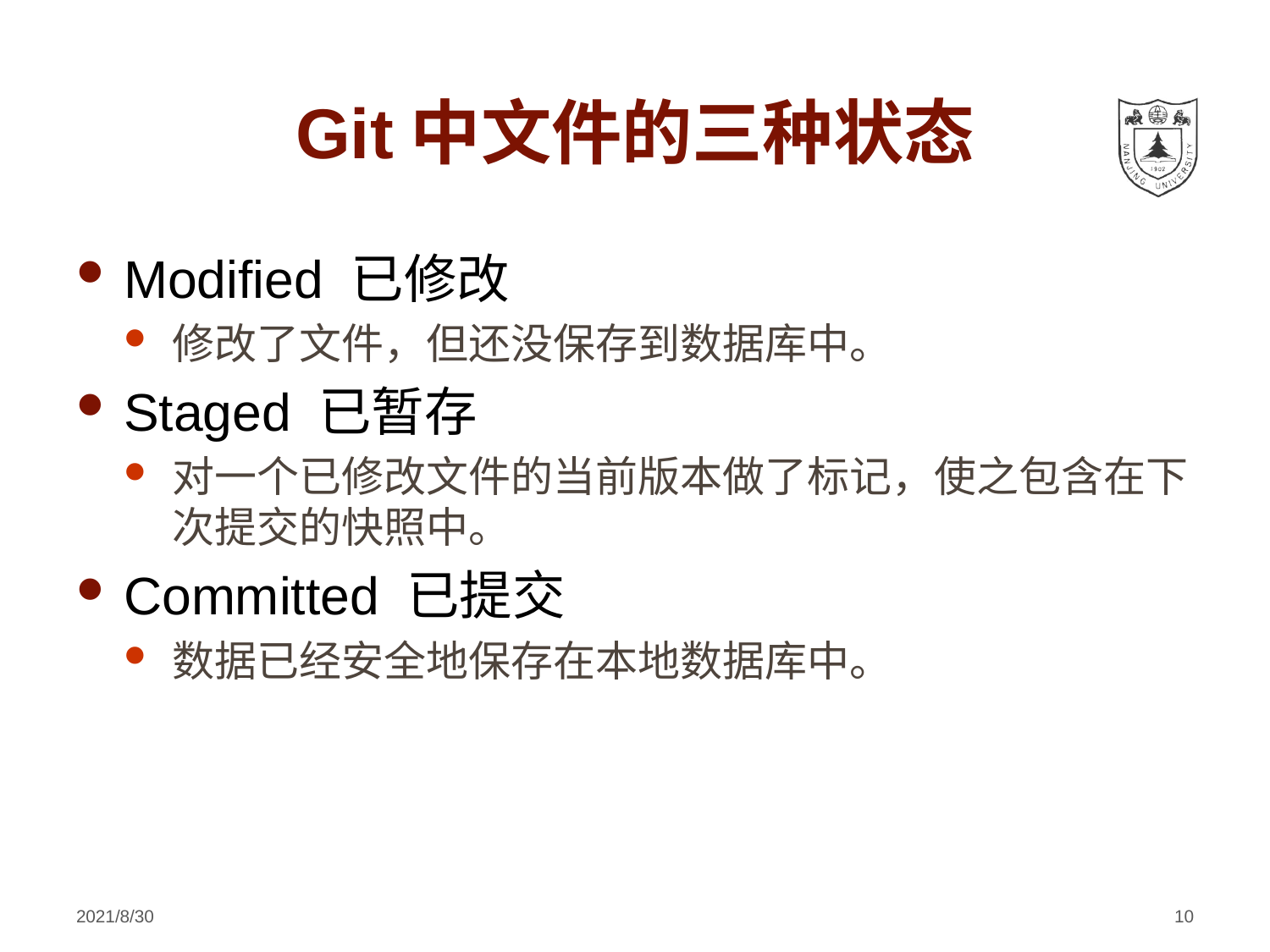

# Git中文件的三种状态
Modified 已修改
修改了文件，但还没保存到数据库中。
Staged 已暂存
对一个已修改文件的当前版本做了标记，使之包含在下次提交的快照中。
Committed 已提交
数据已经安全地保存在本地数据库中。

2021/8/30

10